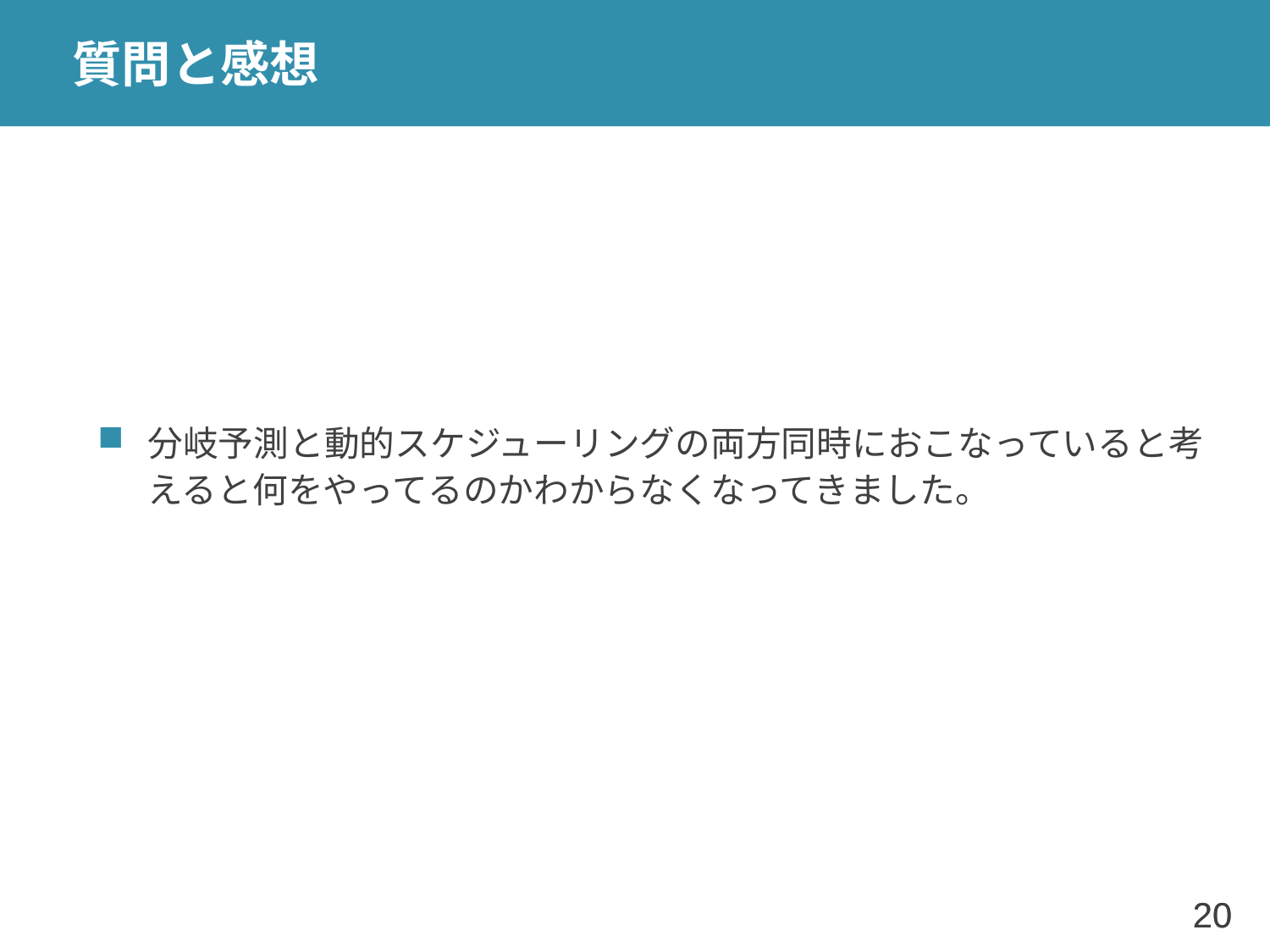

# 質問と感想
分岐予測と動的スケジューリングの両方同時におこなっていると考えると何をやってるのかわからなくなってきました。